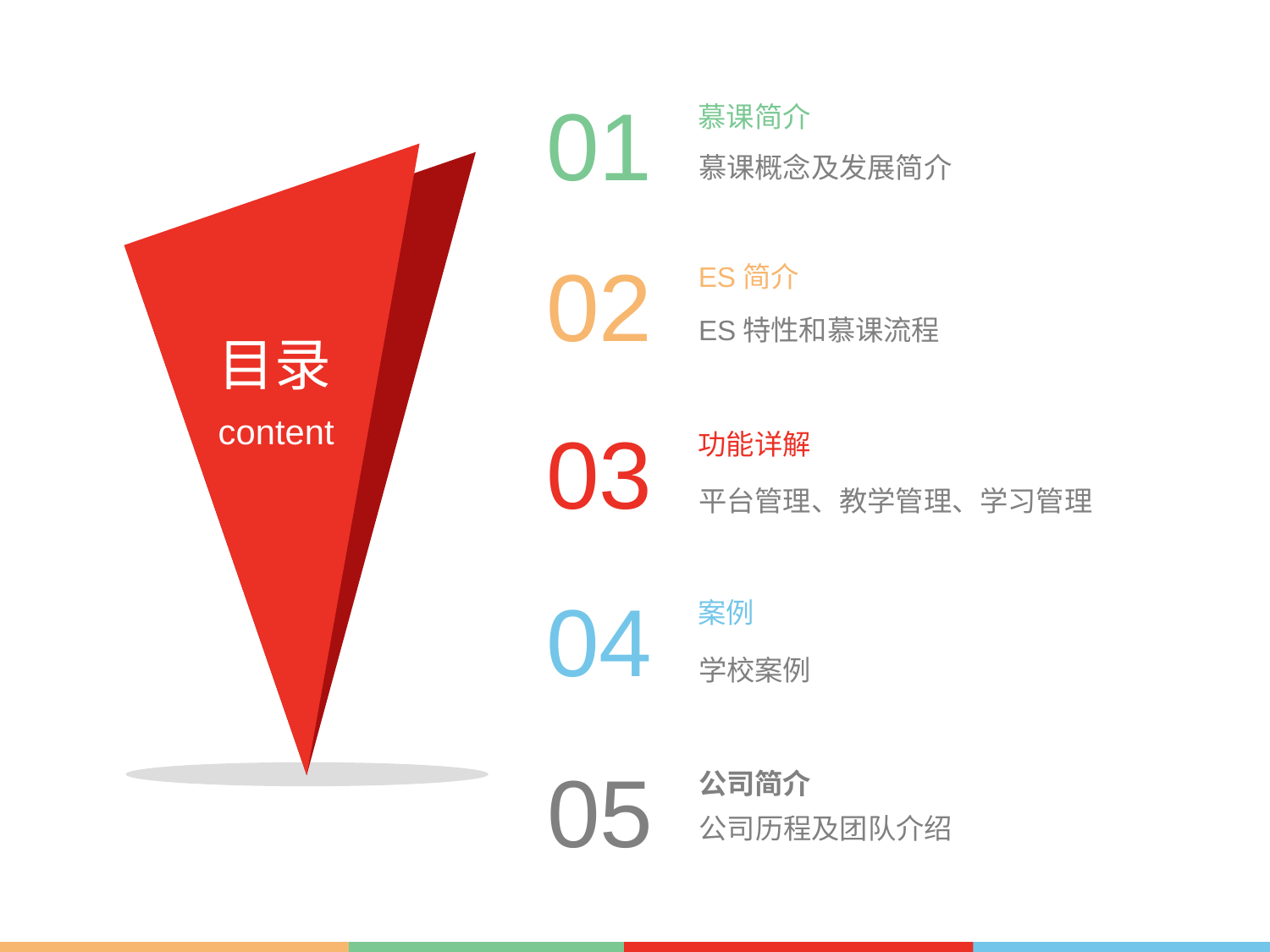

01
慕课简介
慕课概念及发展简介

02
ES简介
ES特性和慕课流程
目录
content
03
功能详解
平台管理、教学管理、学习管理
04
案例
学校案例
05
公司简介

公司历程及团队介绍